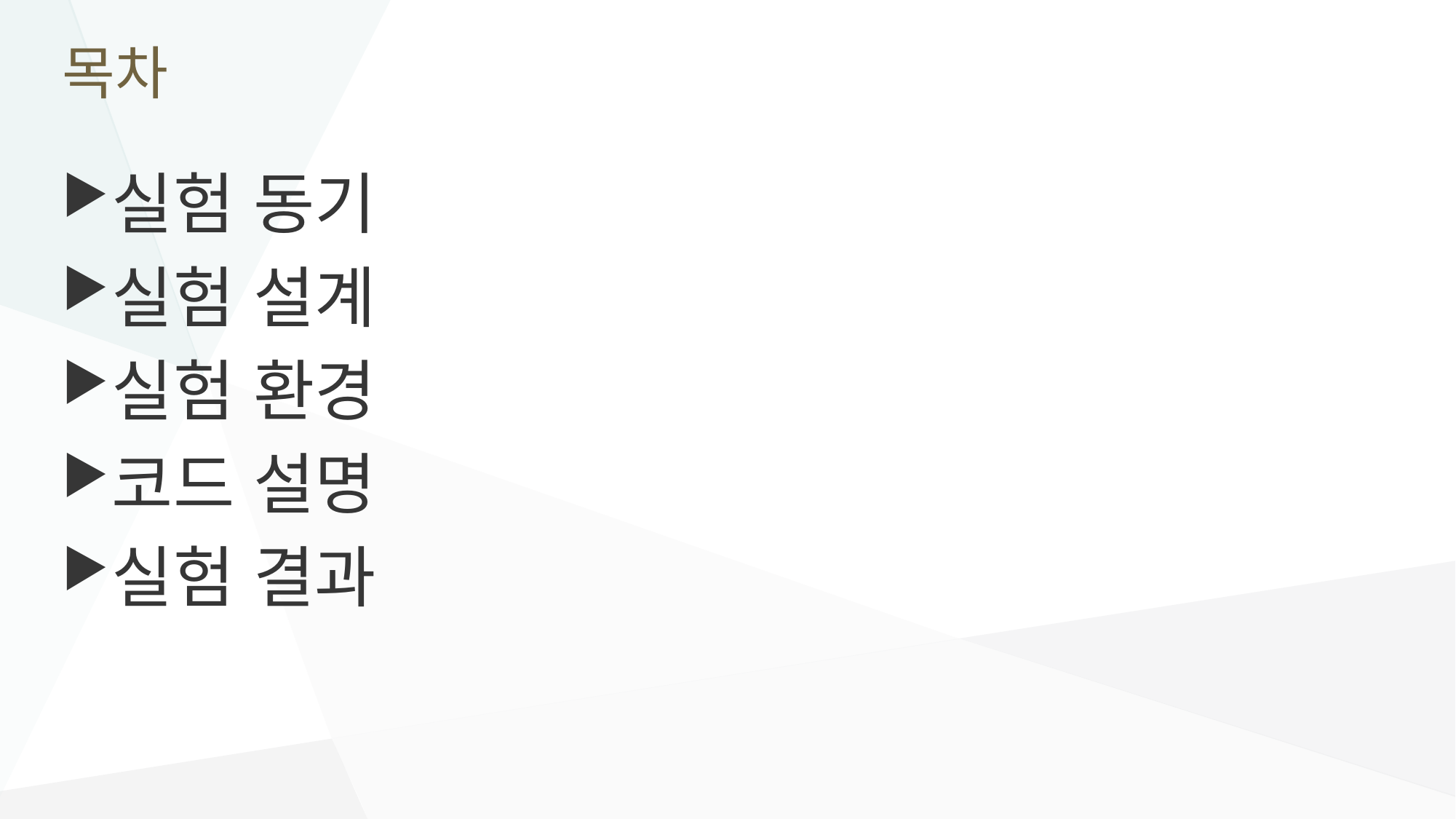

# 목차
실험 동기
실험 설계
실험 환경
코드 설명
실험 결과